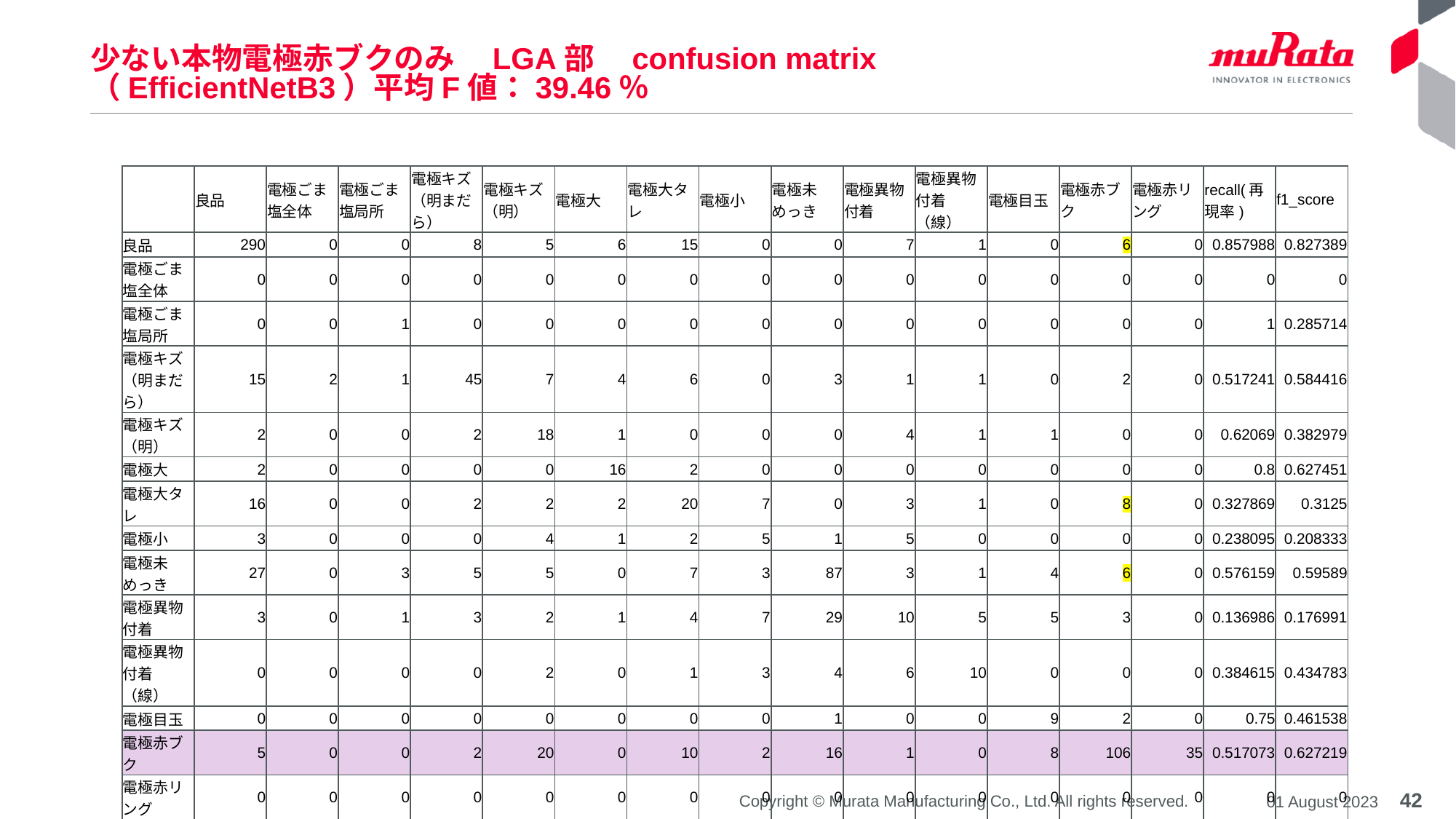

# 少ない本物電極赤ブクのみ　LGA部　confusion matrix　 （EfficientNetB3）平均F値：39.46％
|  | 良品 | 電極ごま塩全体 | 電極ごま塩局所 | 電極キズ（明まだら） | 電極キズ（明） | 電極大 | 電極大タレ | 電極小 | 電極未めっき | 電極異物付着 | 電極異物付着（線） | 電極目玉 | 電極赤ブク | 電極赤リング | recall(再現率) | f1\_score |
| --- | --- | --- | --- | --- | --- | --- | --- | --- | --- | --- | --- | --- | --- | --- | --- | --- |
| 良品 | 290 | 0 | 0 | 8 | 5 | 6 | 15 | 0 | 0 | 7 | 1 | 0 | 6 | 0 | 0.857988 | 0.827389 |
| 電極ごま塩全体 | 0 | 0 | 0 | 0 | 0 | 0 | 0 | 0 | 0 | 0 | 0 | 0 | 0 | 0 | 0 | 0 |
| 電極ごま塩局所 | 0 | 0 | 1 | 0 | 0 | 0 | 0 | 0 | 0 | 0 | 0 | 0 | 0 | 0 | 1 | 0.285714 |
| 電極キズ（明まだら） | 15 | 2 | 1 | 45 | 7 | 4 | 6 | 0 | 3 | 1 | 1 | 0 | 2 | 0 | 0.517241 | 0.584416 |
| 電極キズ（明） | 2 | 0 | 0 | 2 | 18 | 1 | 0 | 0 | 0 | 4 | 1 | 1 | 0 | 0 | 0.62069 | 0.382979 |
| 電極大 | 2 | 0 | 0 | 0 | 0 | 16 | 2 | 0 | 0 | 0 | 0 | 0 | 0 | 0 | 0.8 | 0.627451 |
| 電極大タレ | 16 | 0 | 0 | 2 | 2 | 2 | 20 | 7 | 0 | 3 | 1 | 0 | 8 | 0 | 0.327869 | 0.3125 |
| 電極小 | 3 | 0 | 0 | 0 | 4 | 1 | 2 | 5 | 1 | 5 | 0 | 0 | 0 | 0 | 0.238095 | 0.208333 |
| 電極未めっき | 27 | 0 | 3 | 5 | 5 | 0 | 7 | 3 | 87 | 3 | 1 | 4 | 6 | 0 | 0.576159 | 0.59589 |
| 電極異物付着 | 3 | 0 | 1 | 3 | 2 | 1 | 4 | 7 | 29 | 10 | 5 | 5 | 3 | 0 | 0.136986 | 0.176991 |
| 電極異物付着（線） | 0 | 0 | 0 | 0 | 2 | 0 | 1 | 3 | 4 | 6 | 10 | 0 | 0 | 0 | 0.384615 | 0.434783 |
| 電極目玉 | 0 | 0 | 0 | 0 | 0 | 0 | 0 | 0 | 1 | 0 | 0 | 9 | 2 | 0 | 0.75 | 0.461538 |
| 電極赤ブク | 5 | 0 | 0 | 2 | 20 | 0 | 10 | 2 | 16 | 1 | 0 | 8 | 106 | 35 | 0.517073 | 0.627219 |
| 電極赤リング | 0 | 0 | 0 | 0 | 0 | 0 | 0 | 0 | 0 | 0 | 0 | 0 | 0 | 0 | 0 | 0 |
| precision | 0.798898 | 0 | 0.166667 | 0.671642 | 0.276923 | 0.516129 | 0.298507 | 0.185185 | 0.617021 | 0.25 | 0.5 | 0.333333 | 0.796992 | 0 | 0.602539 |  |